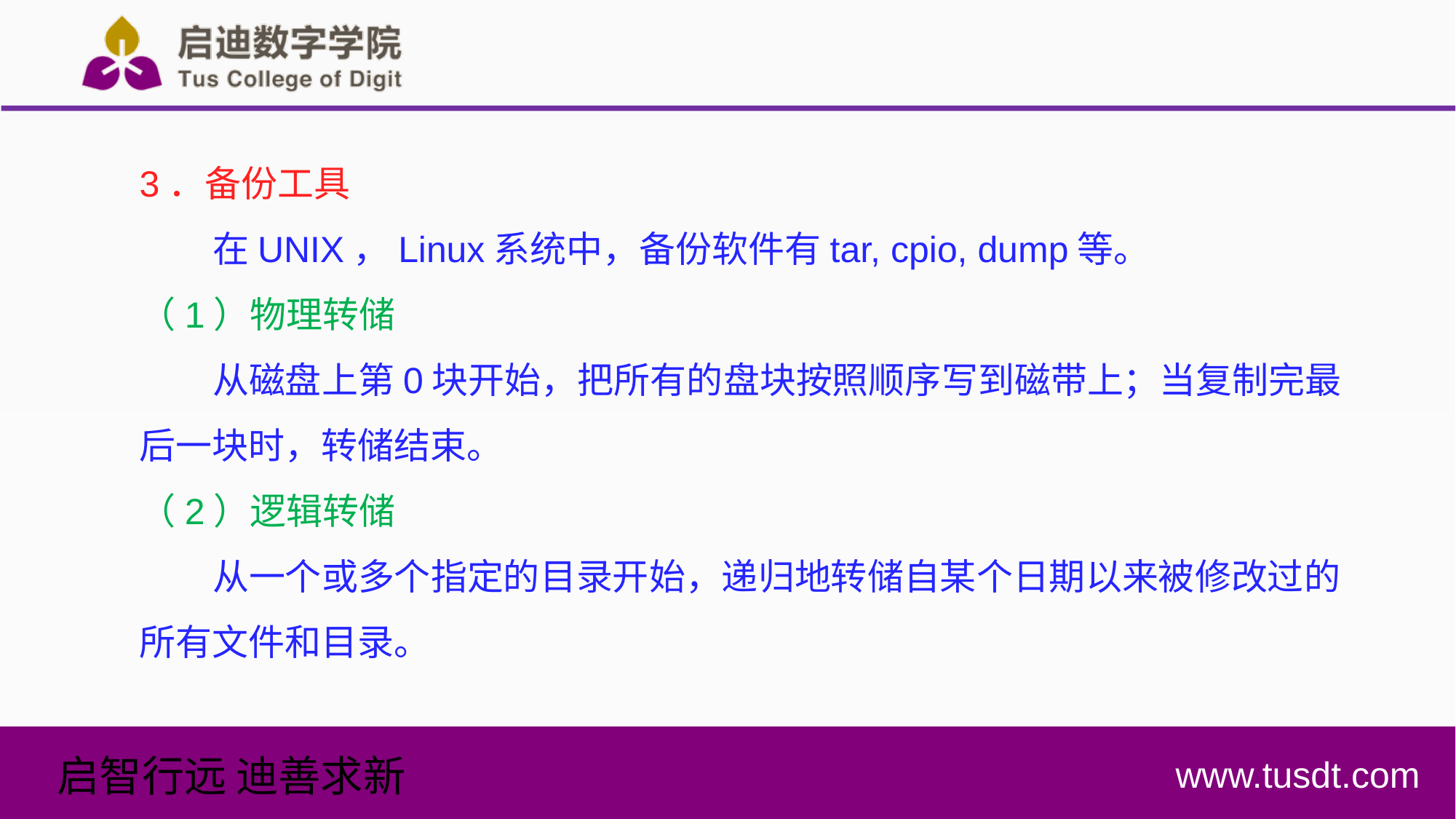

3．备份工具
在UNIX，Linux系统中，备份软件有tar, cpio, dump等。
（1）物理转储
从磁盘上第0块开始，把所有的盘块按照顺序写到磁带上；当复制完最后一块时，转储结束。
（2）逻辑转储
从一个或多个指定的目录开始，递归地转储自某个日期以来被修改过的所有文件和目录。